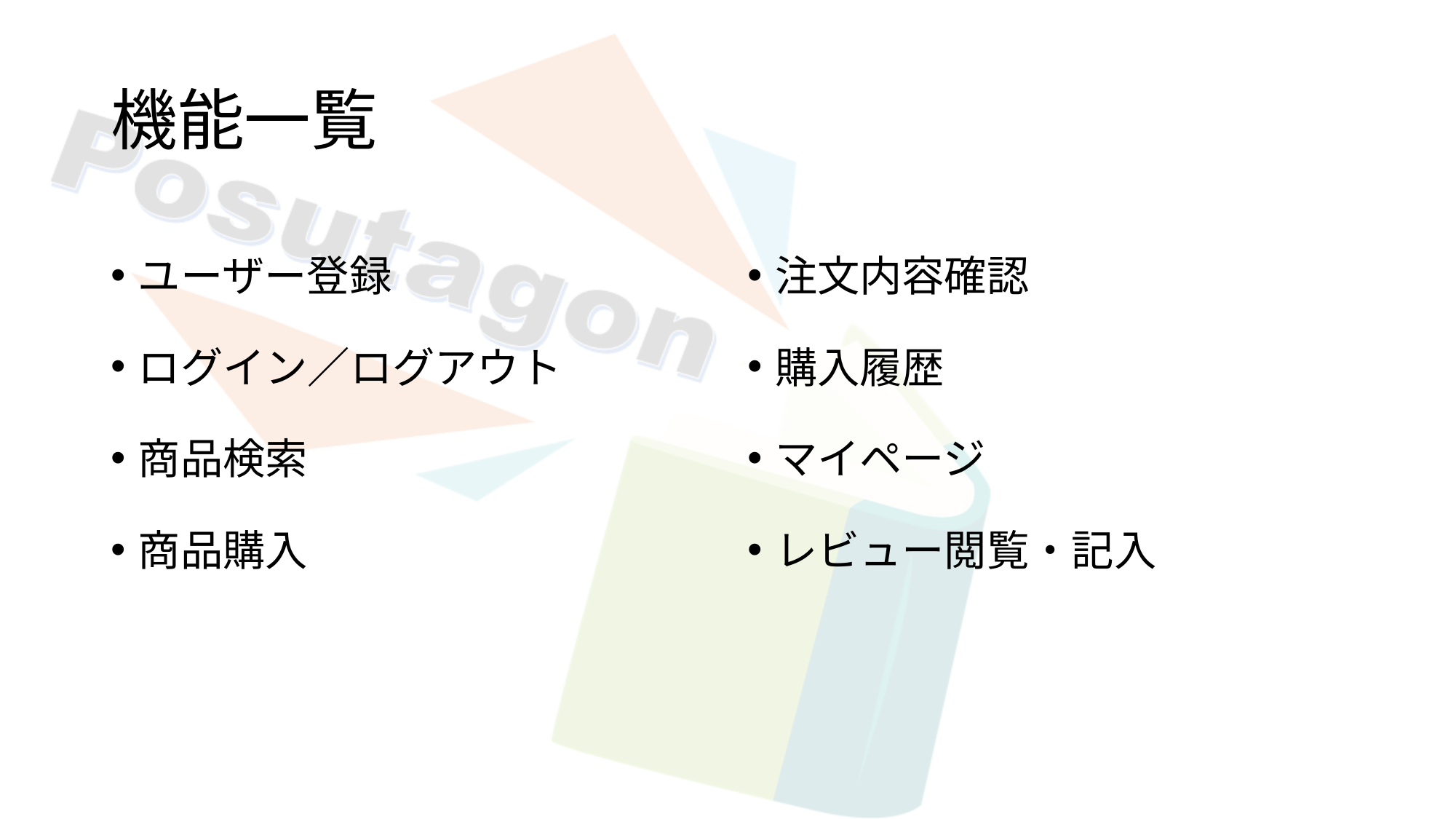

# 機能一覧
ユーザー登録
ログイン／ログアウト
商品検索
商品購入
注文内容確認
購入履歴
マイページ
レビュー閲覧・記入